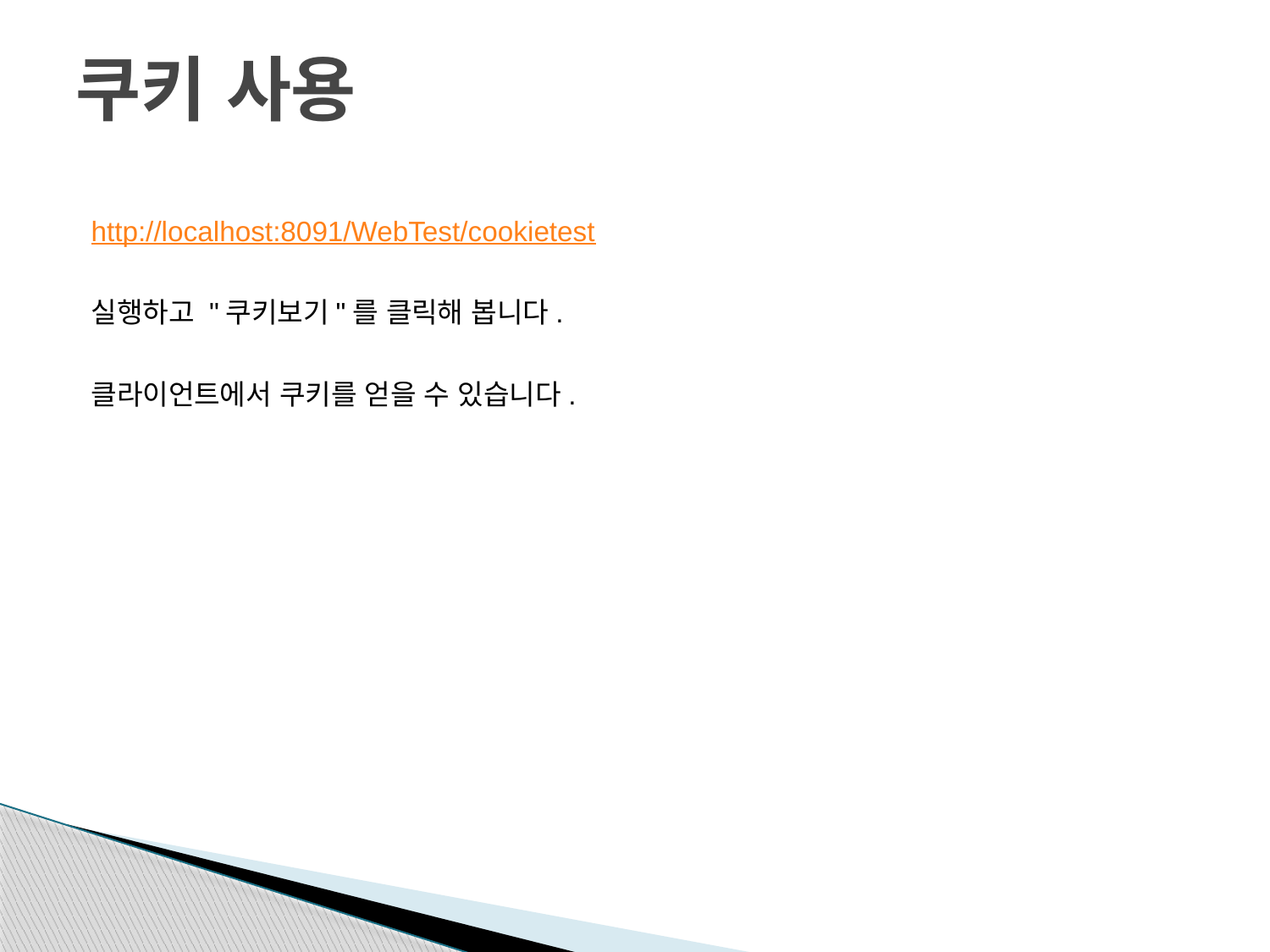

# 쿠키 사용

http://localhost:8091/WebTest/cookietest

실행하고 "쿠키보기"를 클릭해 봅니다.

클라이언트에서 쿠키를 얻을 수 있습니다.